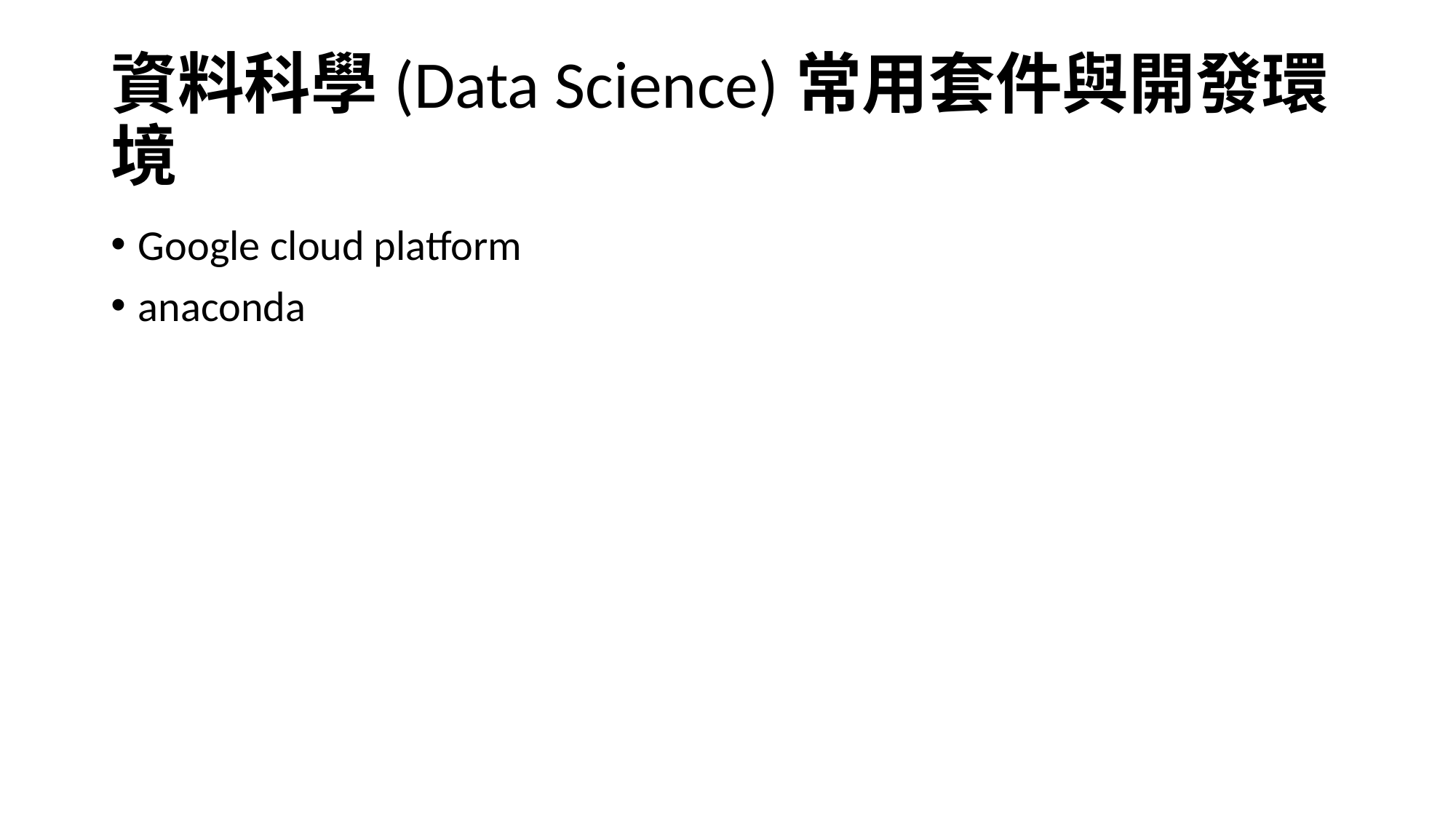

# 資料科學(Data Science)常用套件與開發環境
Google cloud platform
anaconda